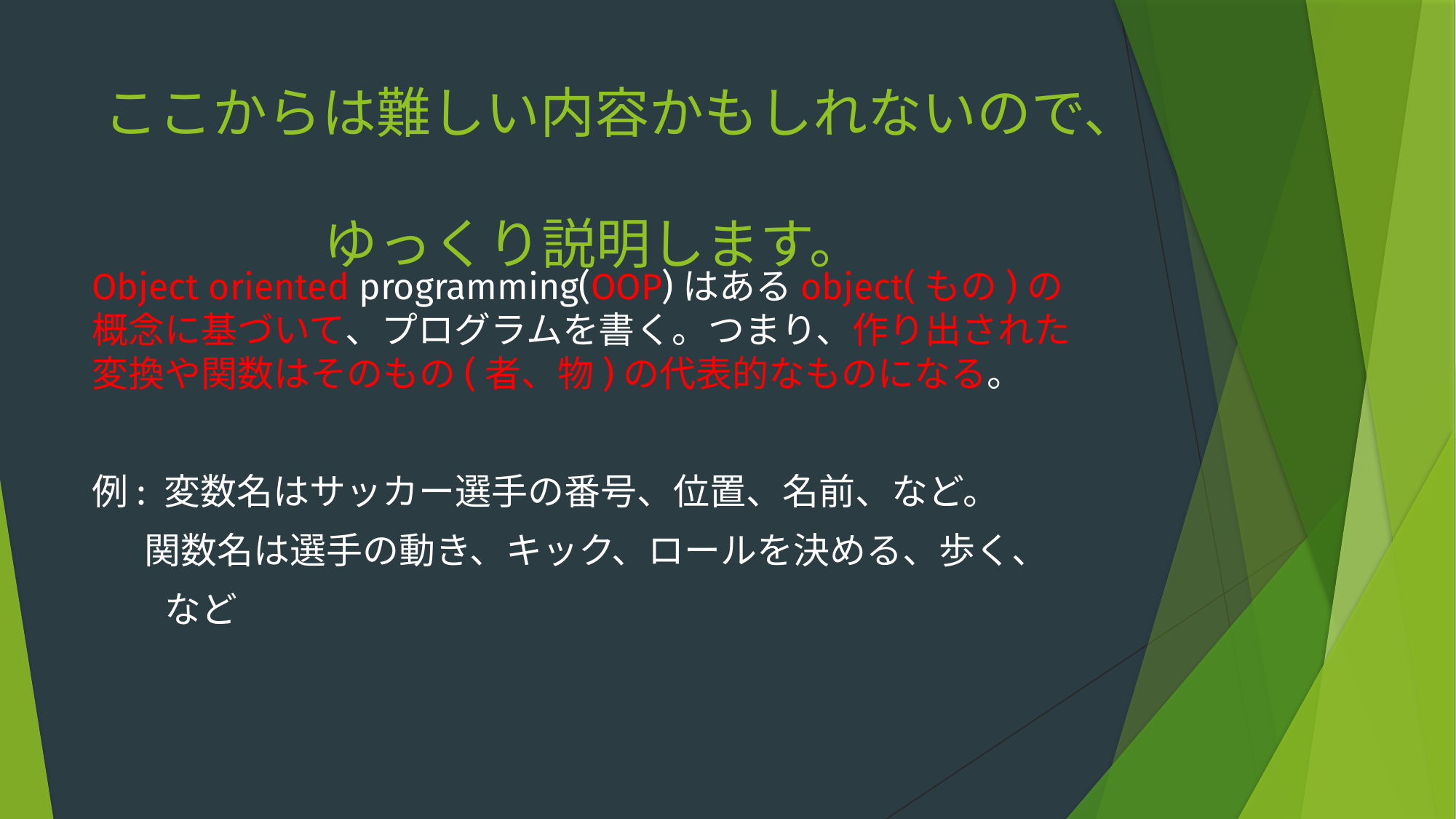

# ここからは難しい内容かもしれないので、 ゆっくり説明します。
Object oriented programming(OOP)はあるobject(もの)の概念に基づいて、プログラムを書く。つまり、作り出された変換や関数はそのもの(者、物)の代表的なものになる。

例: 変数名はサッカー選手の番号、位置、名前、など。
　  関数名は選手の動き、キック、ロールを決める、歩く、
　　など